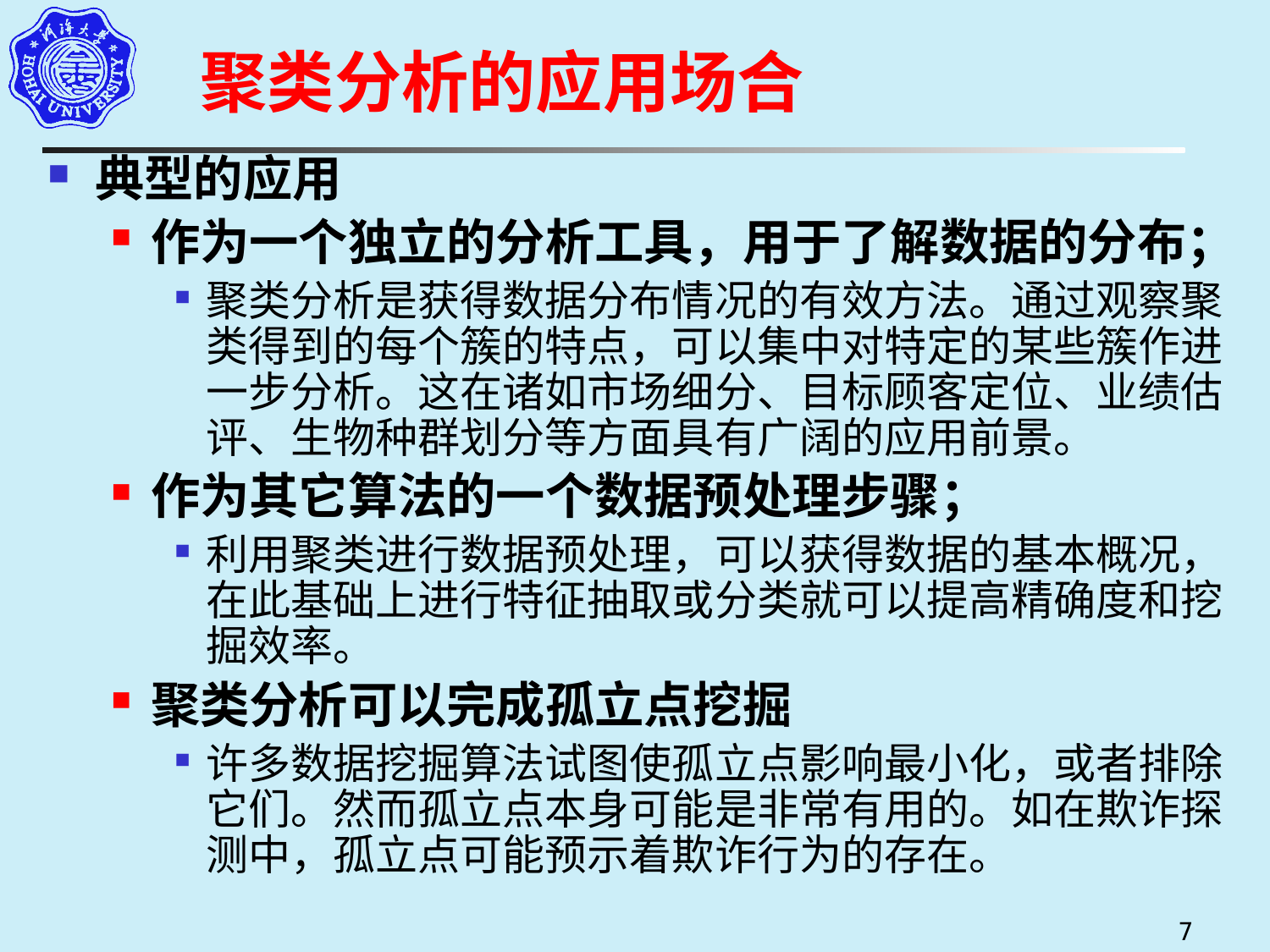

# 聚类分析的应用场合
典型的应用
作为一个独立的分析工具，用于了解数据的分布；
聚类分析是获得数据分布情况的有效方法。通过观察聚类得到的每个簇的特点，可以集中对特定的某些簇作进一步分析。这在诸如市场细分、目标顾客定位、业绩估评、生物种群划分等方面具有广阔的应用前景。
作为其它算法的一个数据预处理步骤；
利用聚类进行数据预处理，可以获得数据的基本概况，在此基础上进行特征抽取或分类就可以提高精确度和挖掘效率。
聚类分析可以完成孤立点挖掘
许多数据挖掘算法试图使孤立点影响最小化，或者排除它们。然而孤立点本身可能是非常有用的。如在欺诈探测中，孤立点可能预示着欺诈行为的存在。